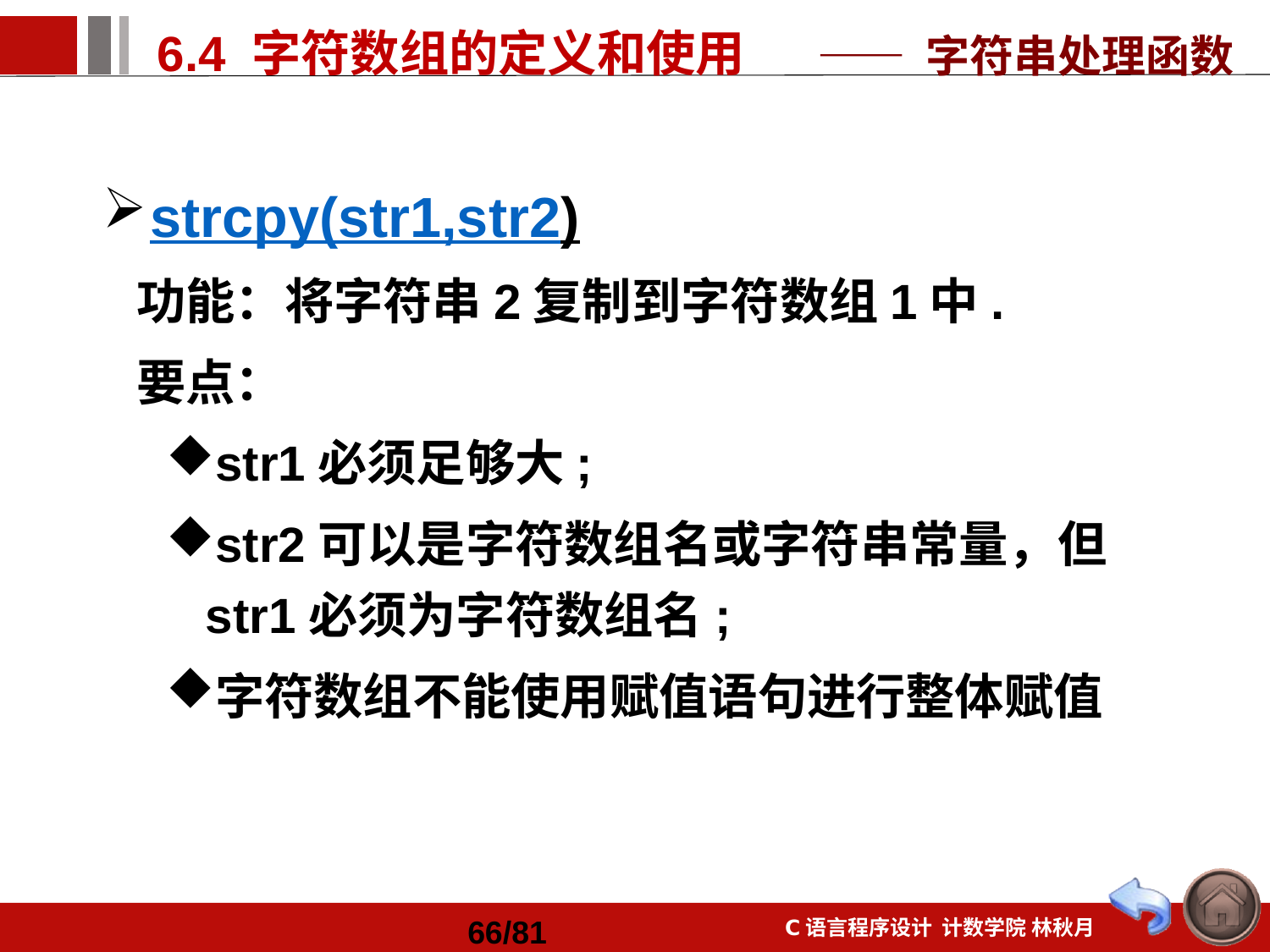

—— 字符串处理函数
strcpy(str1,str2)
  功能：将字符串2复制到字符数组1中.
  要点：
str1必须足够大;
str2可以是字符数组名或字符串常量，但str1必须为字符数组名;
字符数组不能使用赋值语句进行整体赋值